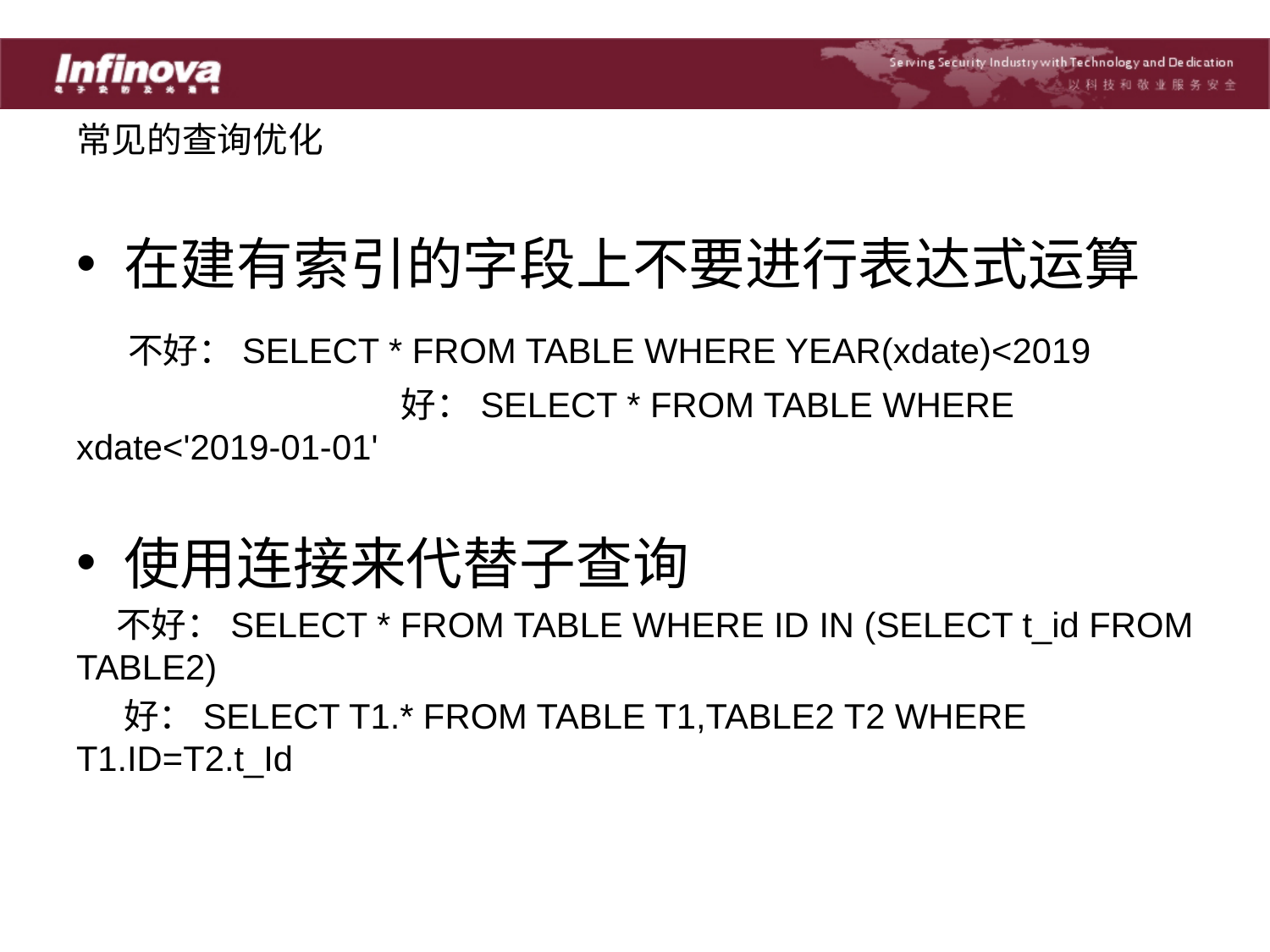

# 常见的查询优化
在建有索引的字段上不要进行表达式运算
   不好：SELECT * FROM TABLE WHERE YEAR(xdate)<2019
		        好：SELECT * FROM TABLE WHERE xdate<'2019-01-01'

使用连接来代替子查询
    不好：SELECT * FROM TABLE WHERE ID IN (SELECT t_id FROM TABLE2)
     好：SELECT T1.* FROM TABLE T1,TABLE2 T2 WHERE T1.ID=T2.t_Id